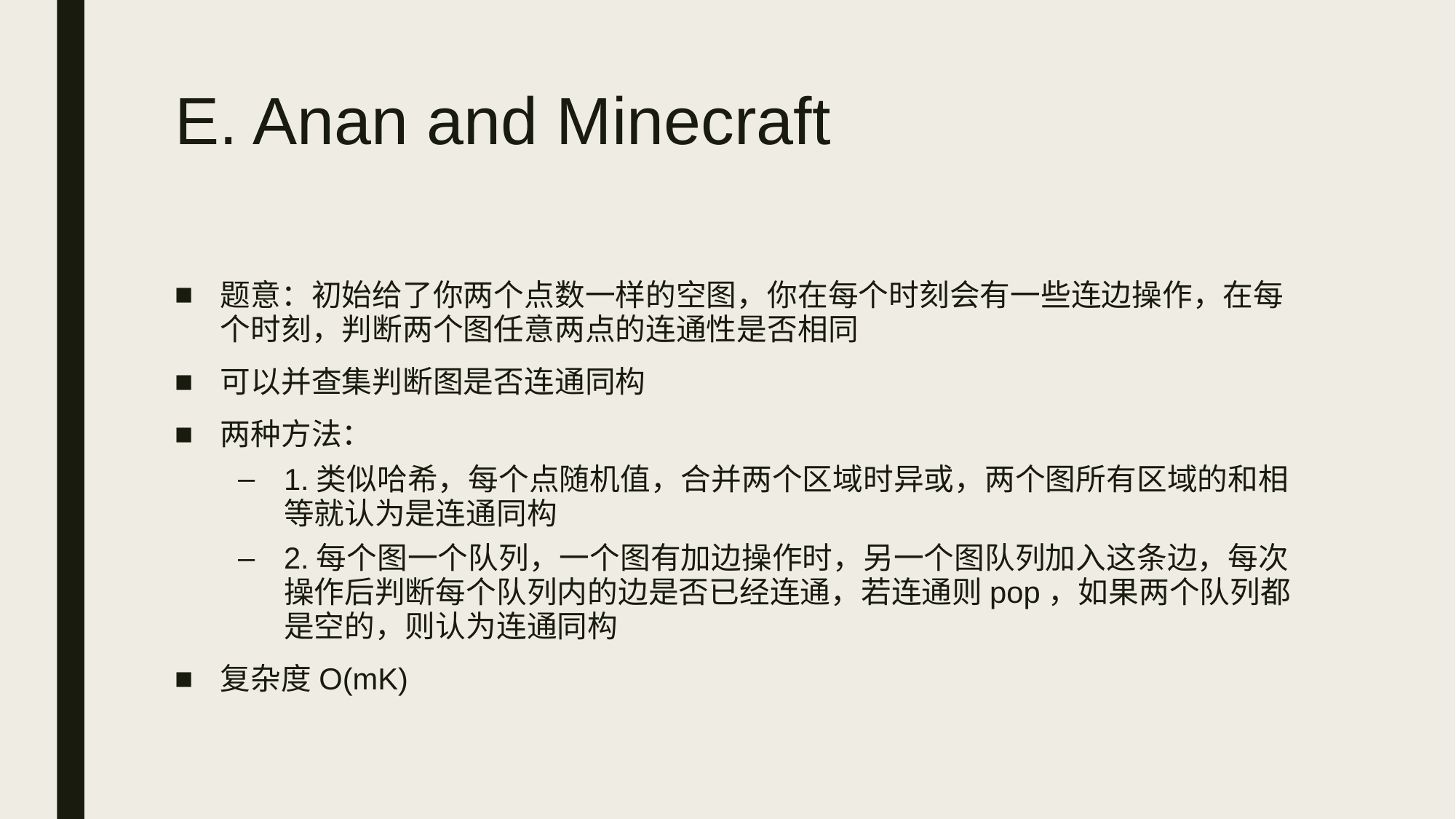

# E. Anan and Minecraft
题意：初始给了你两个点数一样的空图，你在每个时刻会有一些连边操作，在每个时刻，判断两个图任意两点的连通性是否相同
可以并查集判断图是否连通同构
两种方法：
1.类似哈希，每个点随机值，合并两个区域时异或，两个图所有区域的和相等就认为是连通同构
2.每个图一个队列，一个图有加边操作时，另一个图队列加入这条边，每次操作后判断每个队列内的边是否已经连通，若连通则pop，如果两个队列都是空的，则认为连通同构
复杂度O(mK)